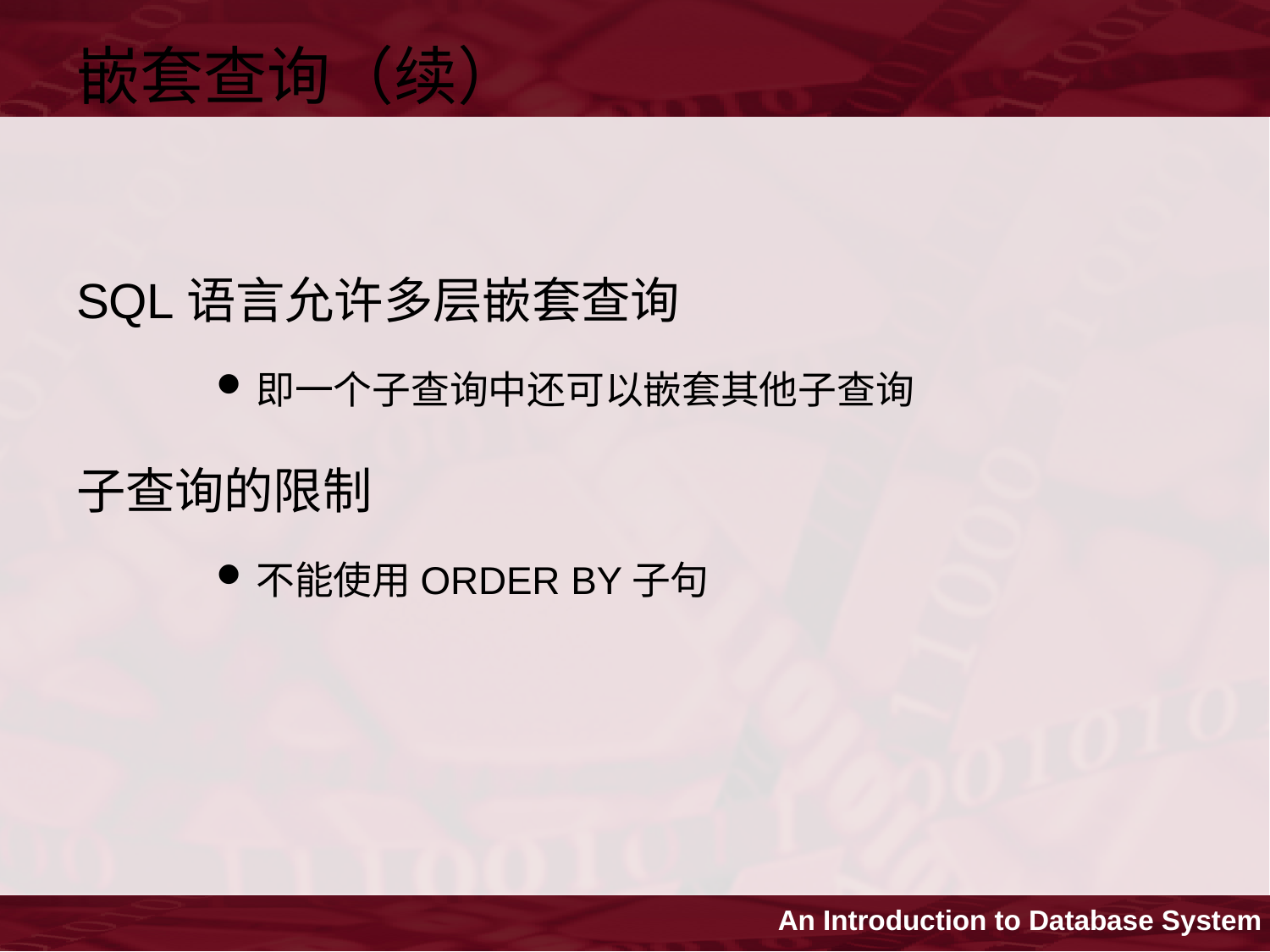

嵌套查询（续）

SQL语言允许多层嵌套查询
即一个子查询中还可以嵌套其他子查询
子查询的限制
不能使用ORDER BY子句